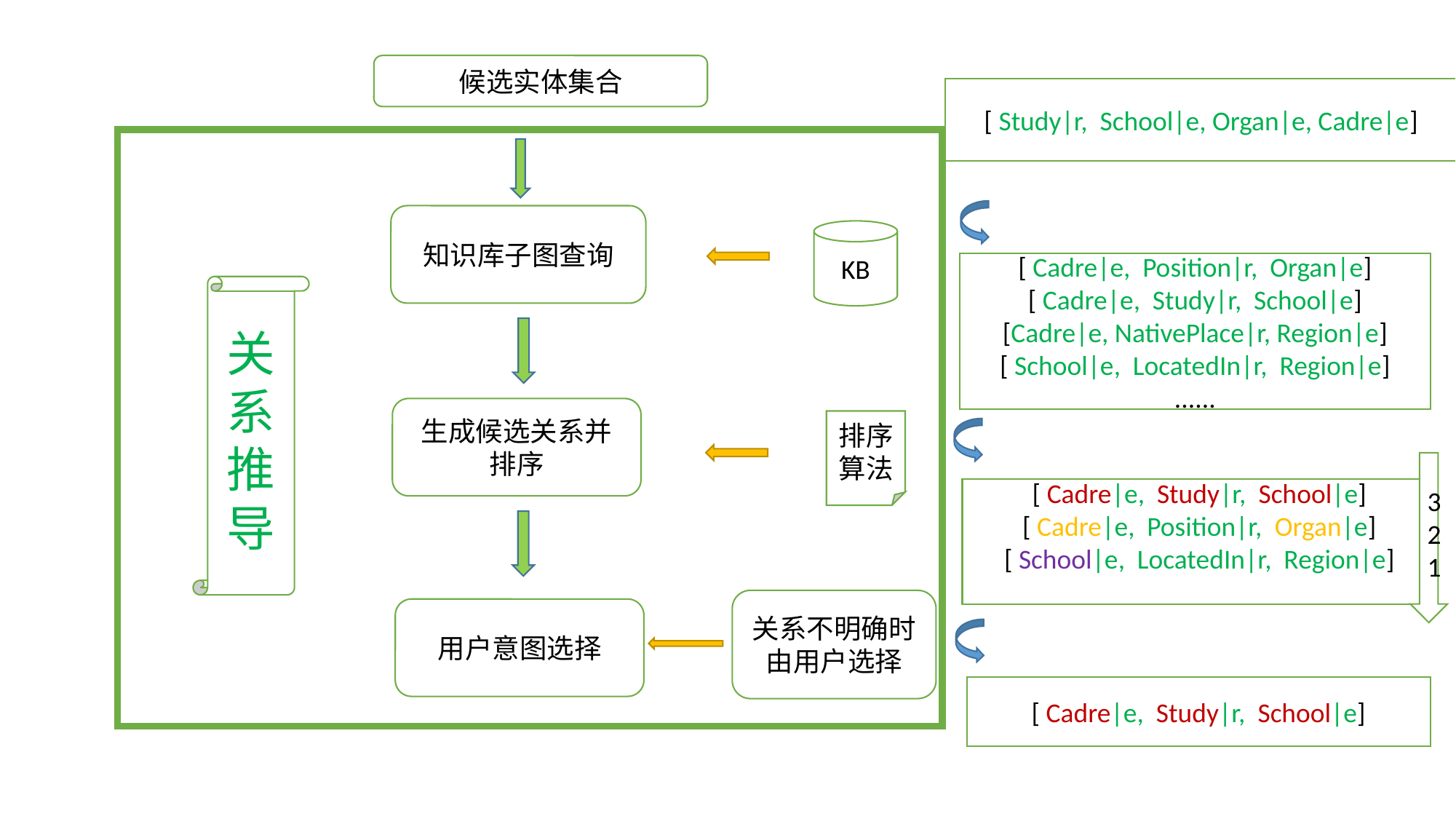

候选实体集合
[ Study|r,  School|e, Organ|e, Cadre|e]

知识库子图查询
KB

[ Cadre|e,  Position|r,  Organ|e]
[ Cadre|e,  Study|r,  School|e]
[Cadre|e, NativePlace|r, Region|e]
[ School|e,  LocatedIn|r,  Region|e]
......
关
系
推
导

生成候选关系并排序
排序算法

3
2
1
[ Cadre|e,  Study|r,  School|e]
[ Cadre|e,  Position|r,  Organ|e]
[ School|e,  LocatedIn|r,  Region|e]

关系不明确时由用户选择
用户意图选择

[ Cadre|e,  Study|r,  School|e]